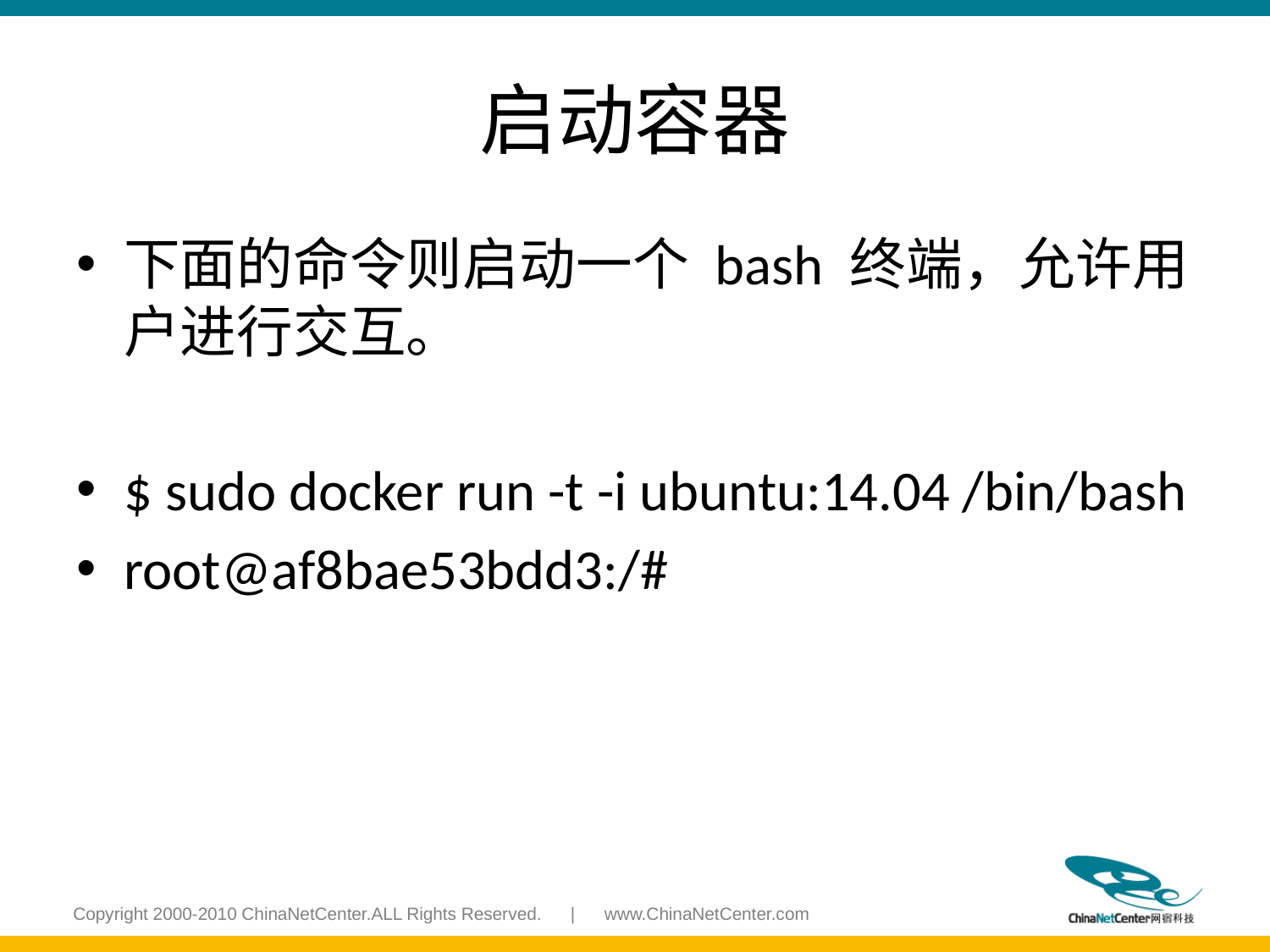

# 启动容器
下面的命令则启动一个 bash 终端，允许用户进行交互。

$ sudo docker run -t -i ubuntu:14.04 /bin/bash
root@af8bae53bdd3:/#